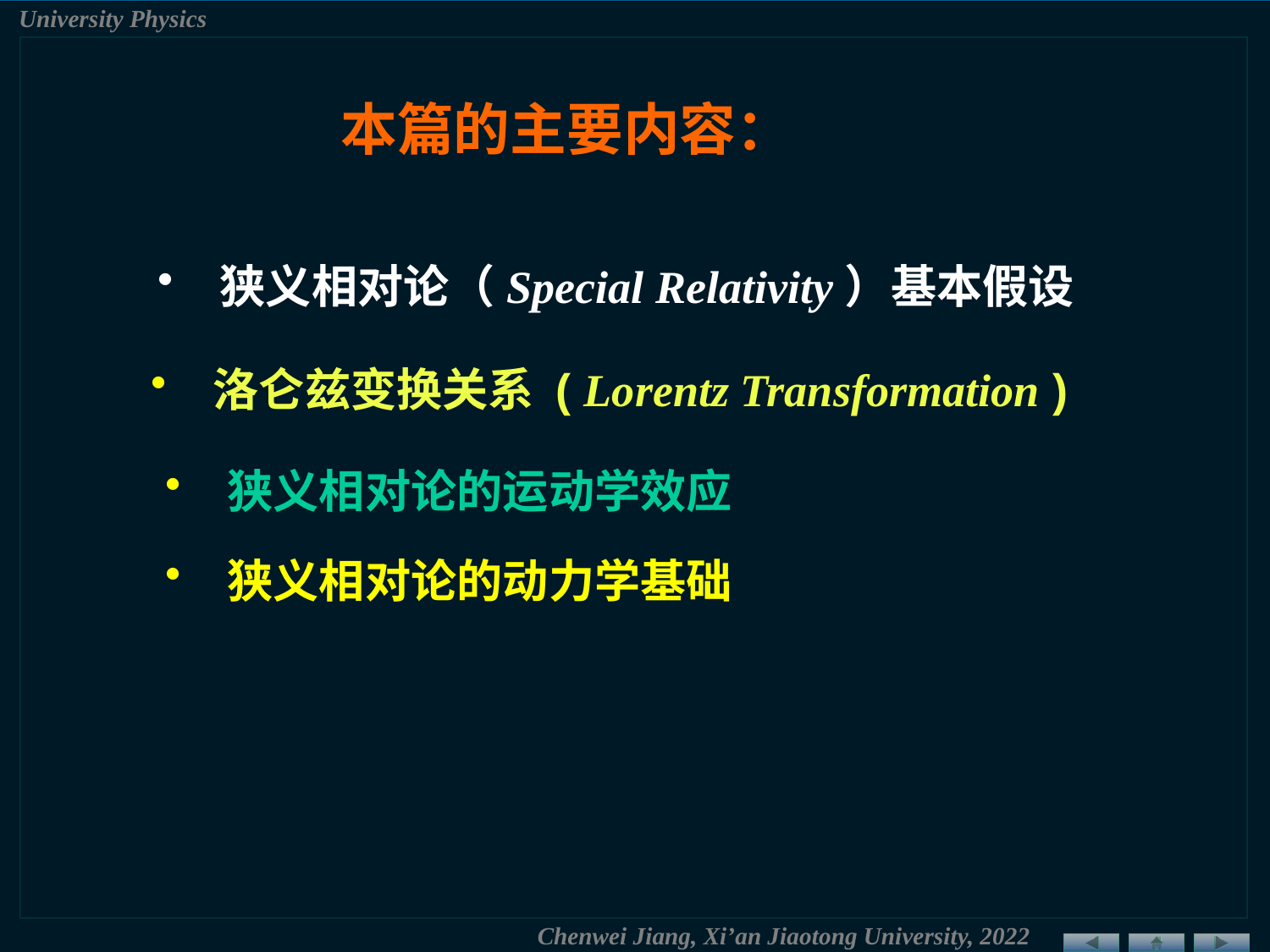

本篇的主要内容：
  狭义相对论（Special Relativity）基本假设
  洛仑兹变换关系 ( Lorentz Transformation )
  狭义相对论的运动学效应
  狭义相对论的动力学基础